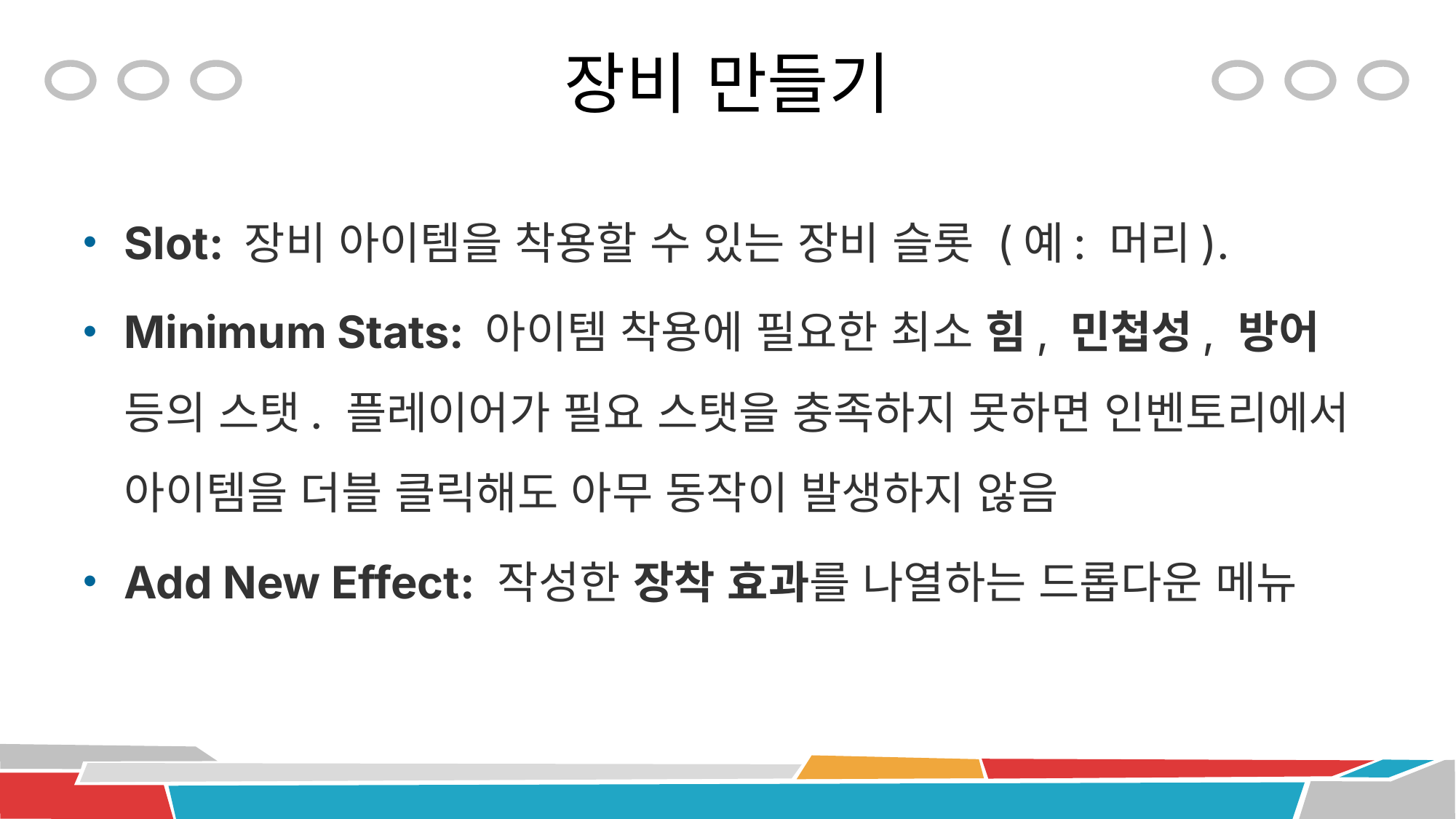

# 장비 만들기
Slot: 장비 아이템을 착용할 수 있는 장비 슬롯 (예: 머리).
Minimum Stats: 아이템 착용에 필요한 최소 힘, 민첩성, 방어 등의 스탯. 플레이어가 필요 스탯을 충족하지 못하면 인벤토리에서 아이템을 더블 클릭해도 아무 동작이 발생하지 않음
Add New Effect: 작성한 장착 효과를 나열하는 드롭다운 메뉴